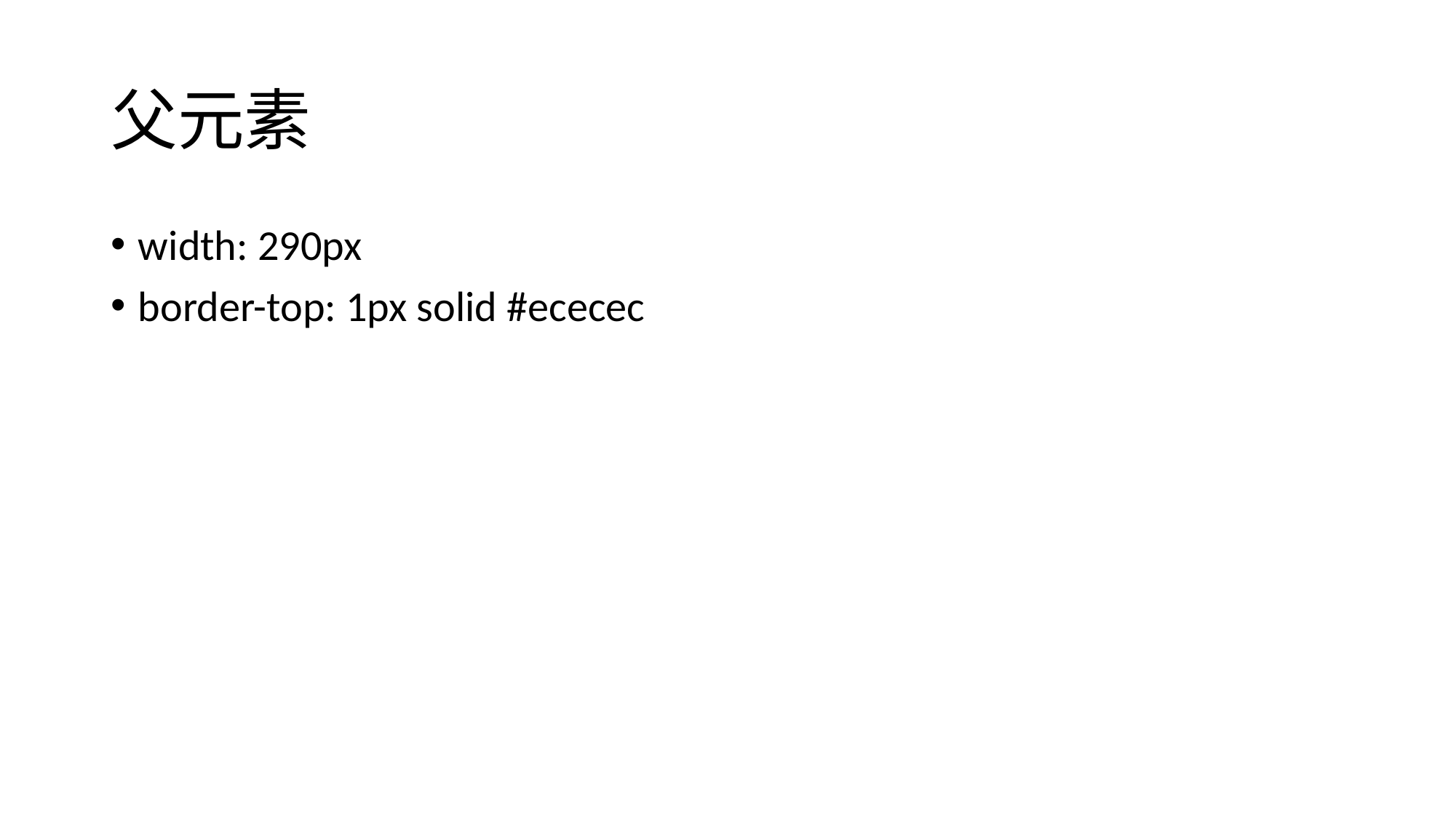

# 父元素
width: 290px
border-top: 1px solid #ececec